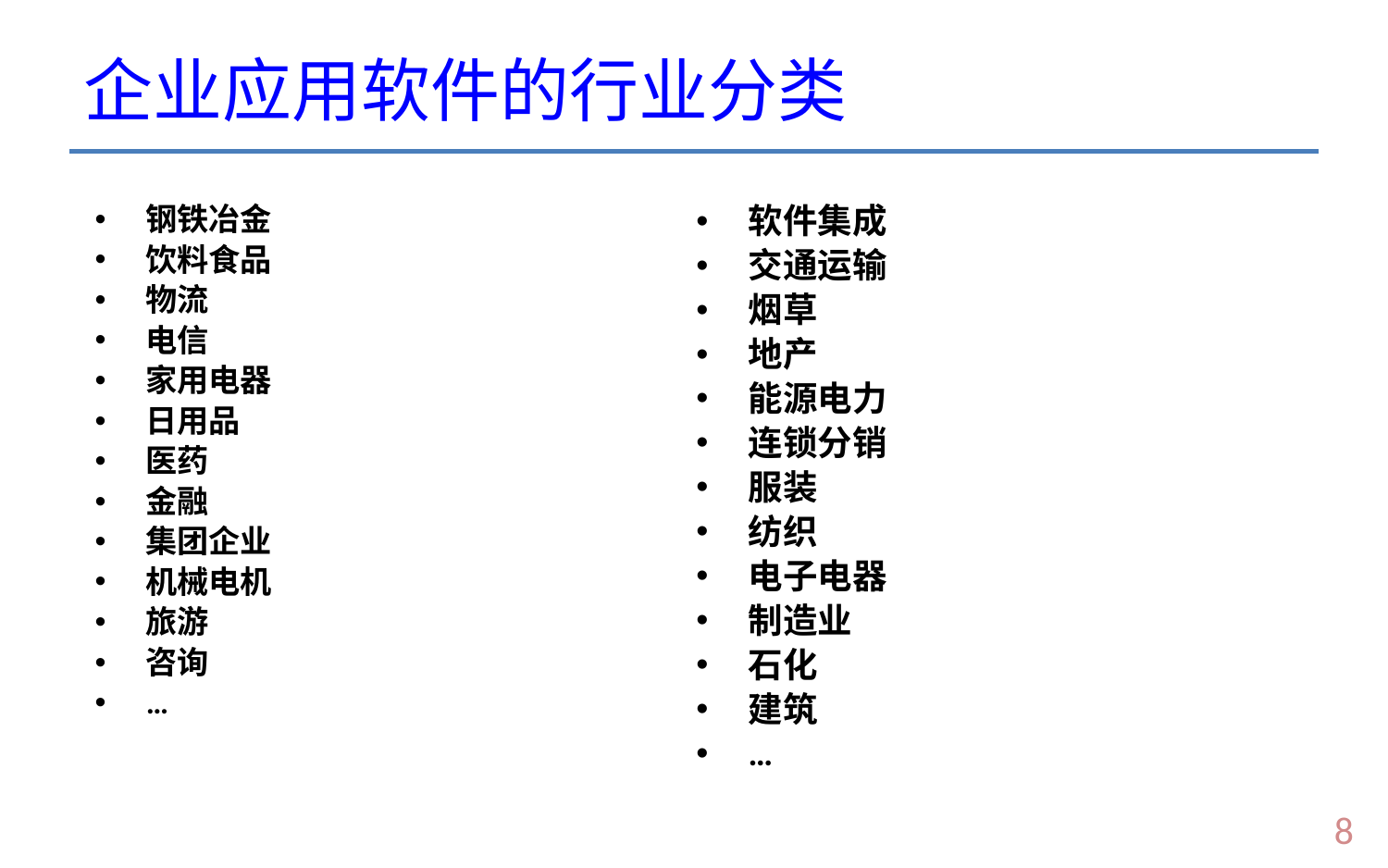

# 企业应用软件的行业分类
软件集成
交通运输
烟草
地产
能源电力
连锁分销
服装
纺织
电子电器
制造业
石化
建筑
…
钢铁冶金
饮料食品
物流
电信
家用电器
日用品
医药
金融
集团企业
机械电机
旅游
咨询
…
8